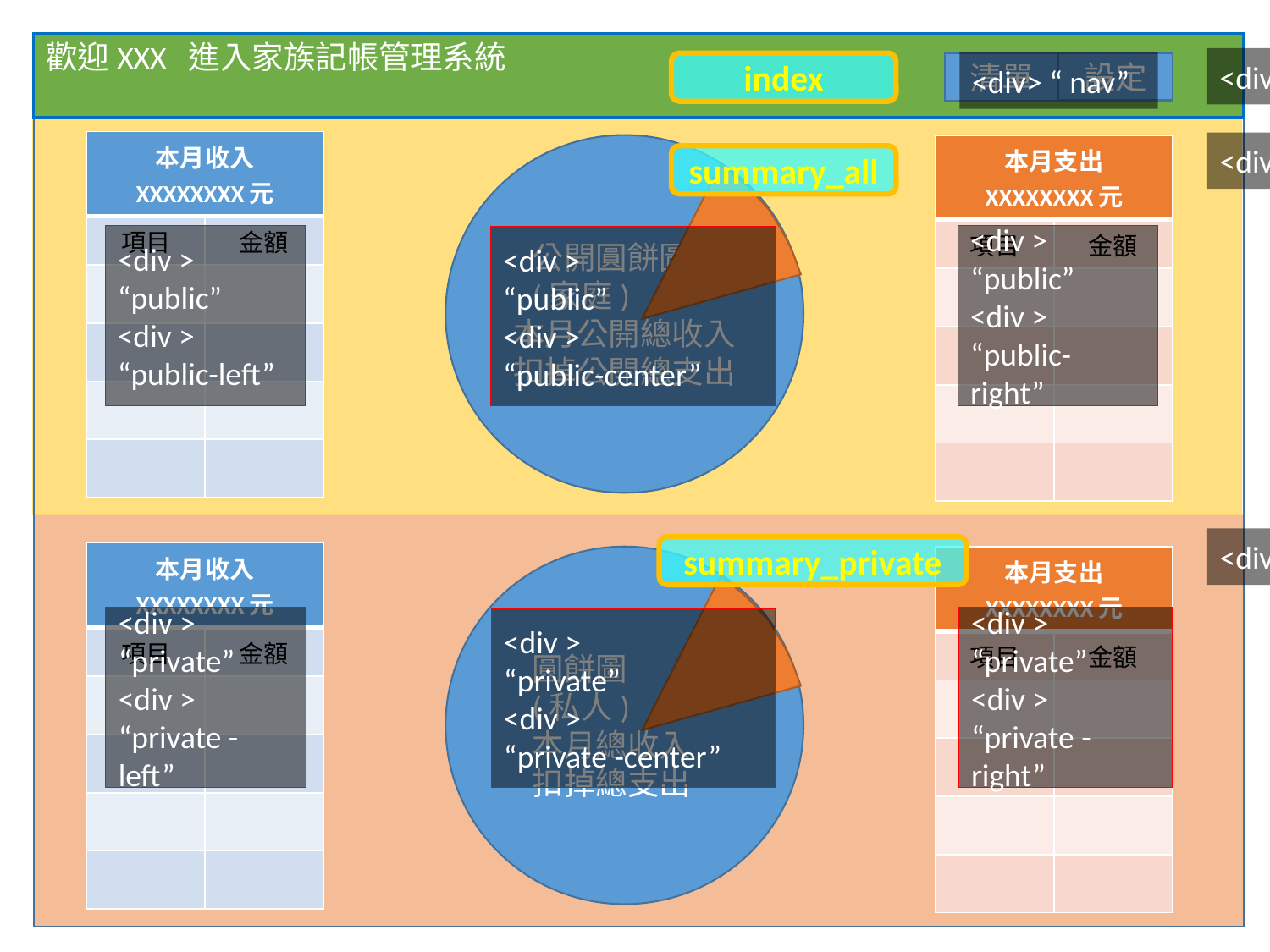

歡迎XXX  進入家族記帳管理系統
<div> “ top”
<div> “ nav”
index
設定
清單

| 本月收入 XXXXXXXX元 |  |
| --- | --- |
| 項目 | 金額 |
|  |  |
|  |  |
|  |  |
|  |  |
<div>“ public”
  公開圓餅圖
   (家庭)
本月公開總收入
扣掉公開總支出
| 本月支出 XXXXXXXX元 |  |
| --- | --- |
| 項目 | 金額 |
|  |  |
|  |  |
|  |  |
|  |  |
summary_all

<div >
“public”
<div >
“public-right”
<div >
“public”
<div >
“public-left”
<div >
“public”
<div >
“public-center”

<div>“private”
summary_private
| 本月收入 XXXXXXXX元 |  |
| --- | --- |
| 項目 | 金額 |
|  |  |
|  |  |
|  |  |
|  |  |
  圓餅圖
   (私人)
  本月總收入
  扣掉總支出
| 本月支出 XXXXXXXX元 |  |
| --- | --- |
| 項目 | 金額 |
|  |  |
|  |  |
|  |  |
|  |  |

<div >
“private”
<div >
“private -right”
<div >
“private”
<div >
“private -left”
<div >
“private”
<div >
“private -center”